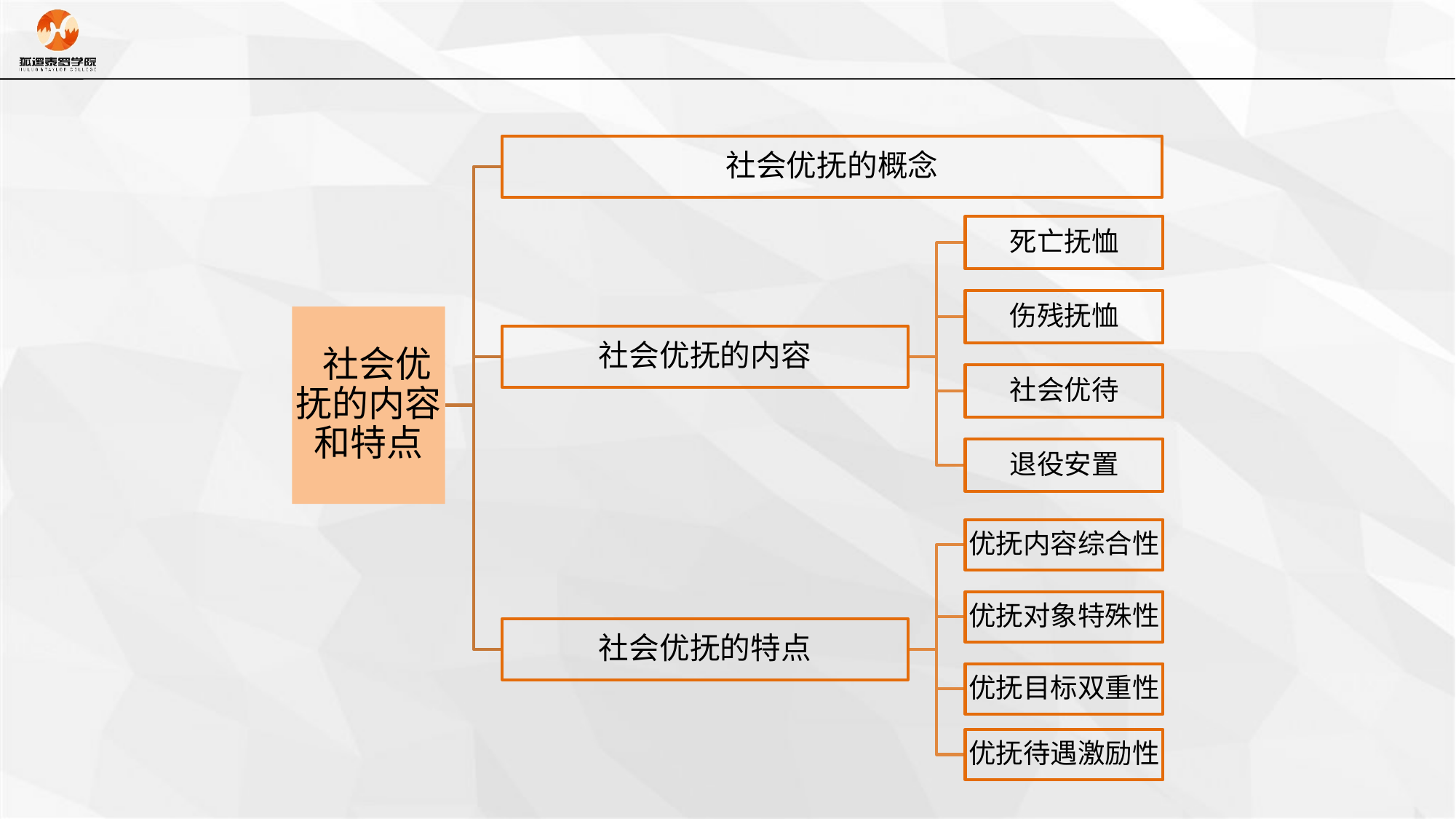

社会优抚的内容和特点
社会优抚的概念
社会优抚的内容
死亡抚恤
伤残抚恤
社会优待
退役安置
社会优抚的特点
优抚内容综合性
优抚对象特殊性
优抚目标双重性
优抚待遇激励性